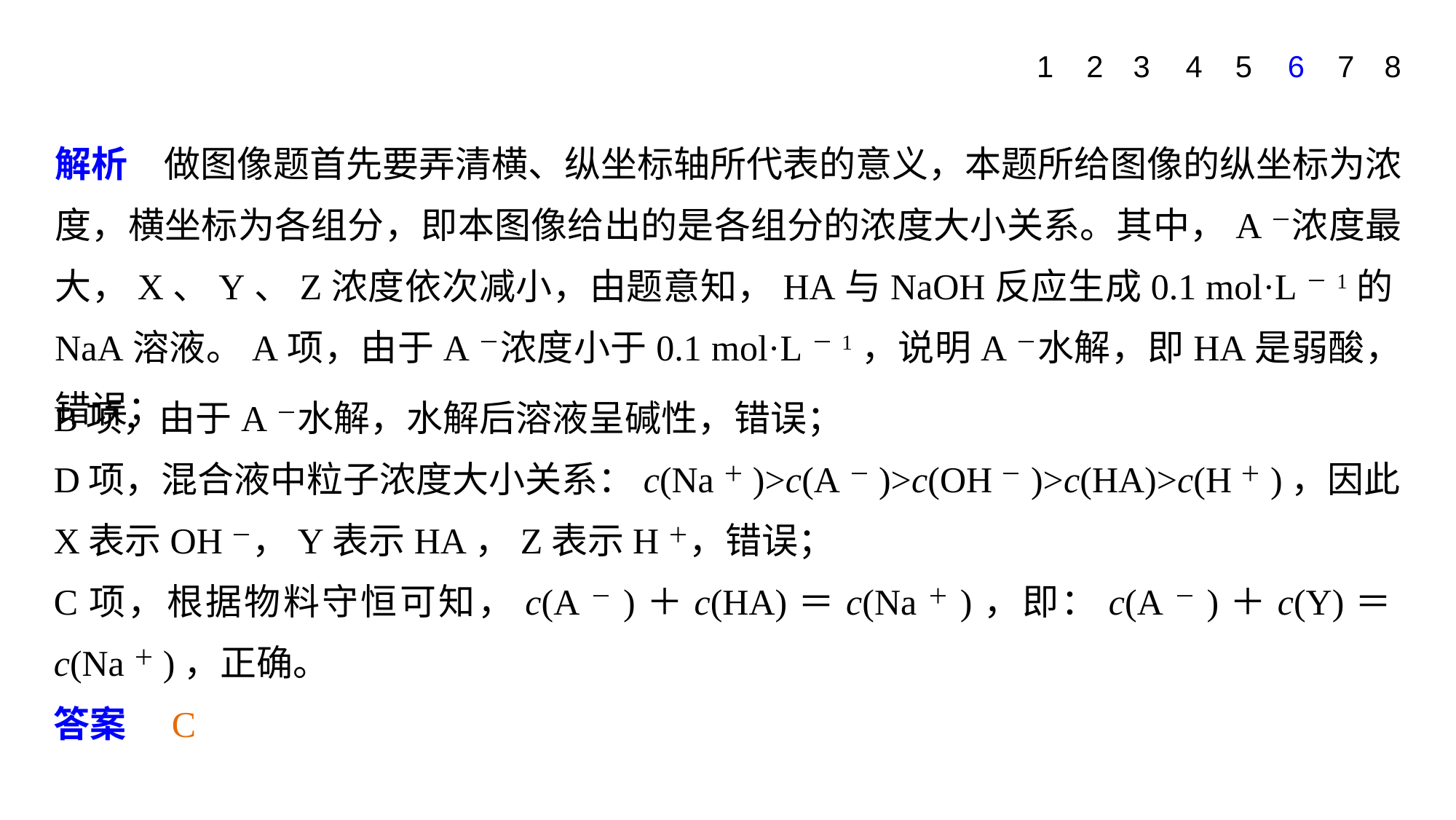

6
7
8
1
2
3
4
5
解析　做图像题首先要弄清横、纵坐标轴所代表的意义，本题所给图像的纵坐标为浓度，横坐标为各组分，即本图像给出的是各组分的浓度大小关系。其中，A－浓度最大，X、Y、Z浓度依次减小，由题意知，HA与NaOH反应生成0.1 mol·L－1的NaA溶液。A项，由于A－浓度小于0.1 mol·L－1，说明A－水解，即HA是弱酸，错误；
B项，由于A－水解，水解后溶液呈碱性，错误；
D项，混合液中粒子浓度大小关系：c(Na＋)>c(A－)>c(OH－)>c(HA)>c(H＋)，因此X表示OH－，Y表示HA，Z表示H＋，错误；
C项，根据物料守恒可知，c(A－)＋c(HA)＝c(Na＋)，即：c(A－)＋c(Y)＝c(Na＋)，正确。
答案　C